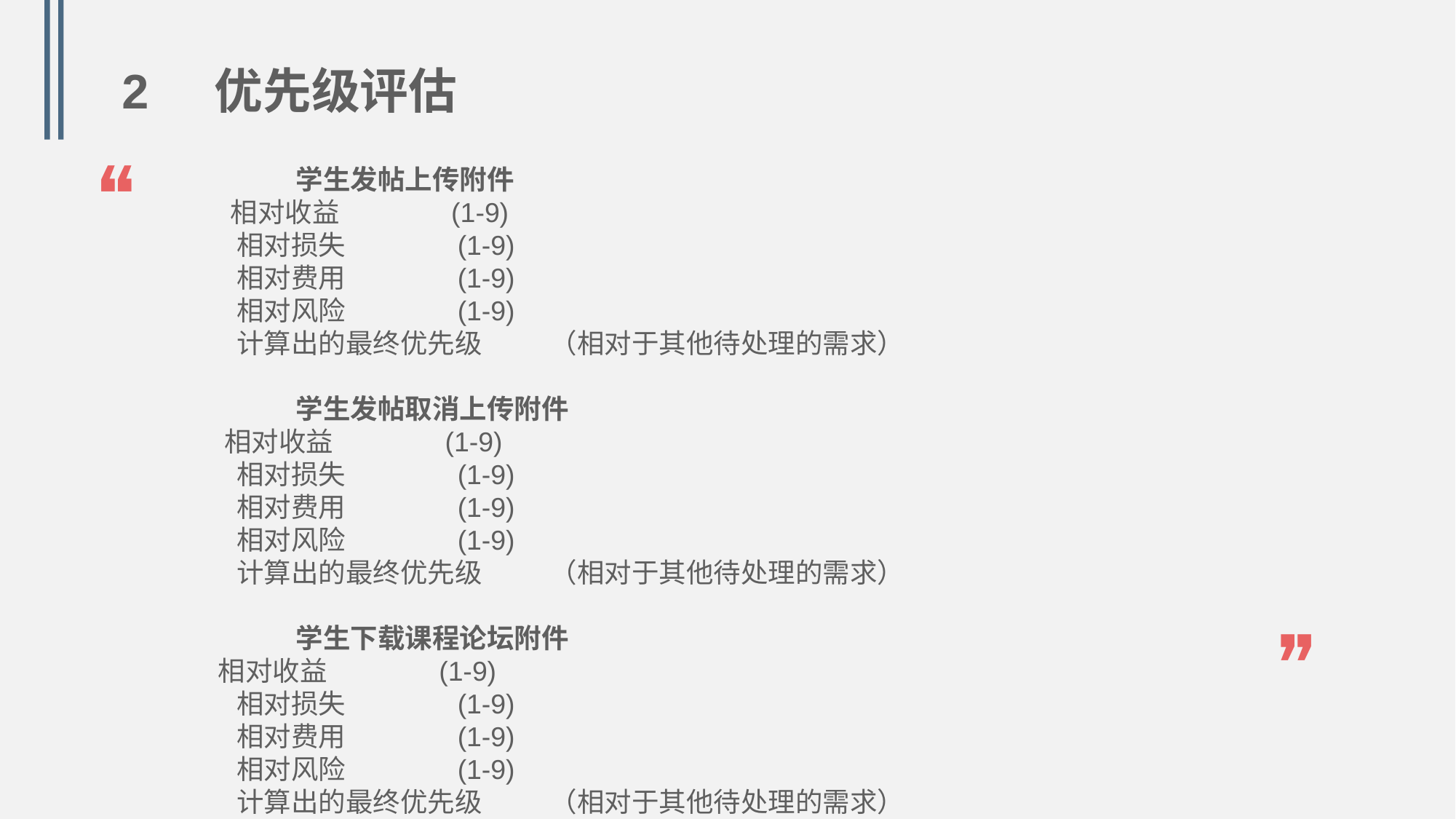

2    优先级评估
“
学生发帖上传附件
      相对收益                 (1-9)
       相对损失                 (1-9)
       相对费用                 (1-9)
       相对风险                 (1-9)
       计算出的最终优先级           （相对于其他待处理的需求）

学生发帖取消上传附件
     相对收益                 (1-9)
       相对损失                 (1-9)
       相对费用                 (1-9)
       相对风险                 (1-9)
       计算出的最终优先级           （相对于其他待处理的需求）

学生下载课程论坛附件
    相对收益                 (1-9)
       相对损失                 (1-9)
       相对费用                 (1-9)
       相对风险                 (1-9)
       计算出的最终优先级           （相对于其他待处理的需求）
”